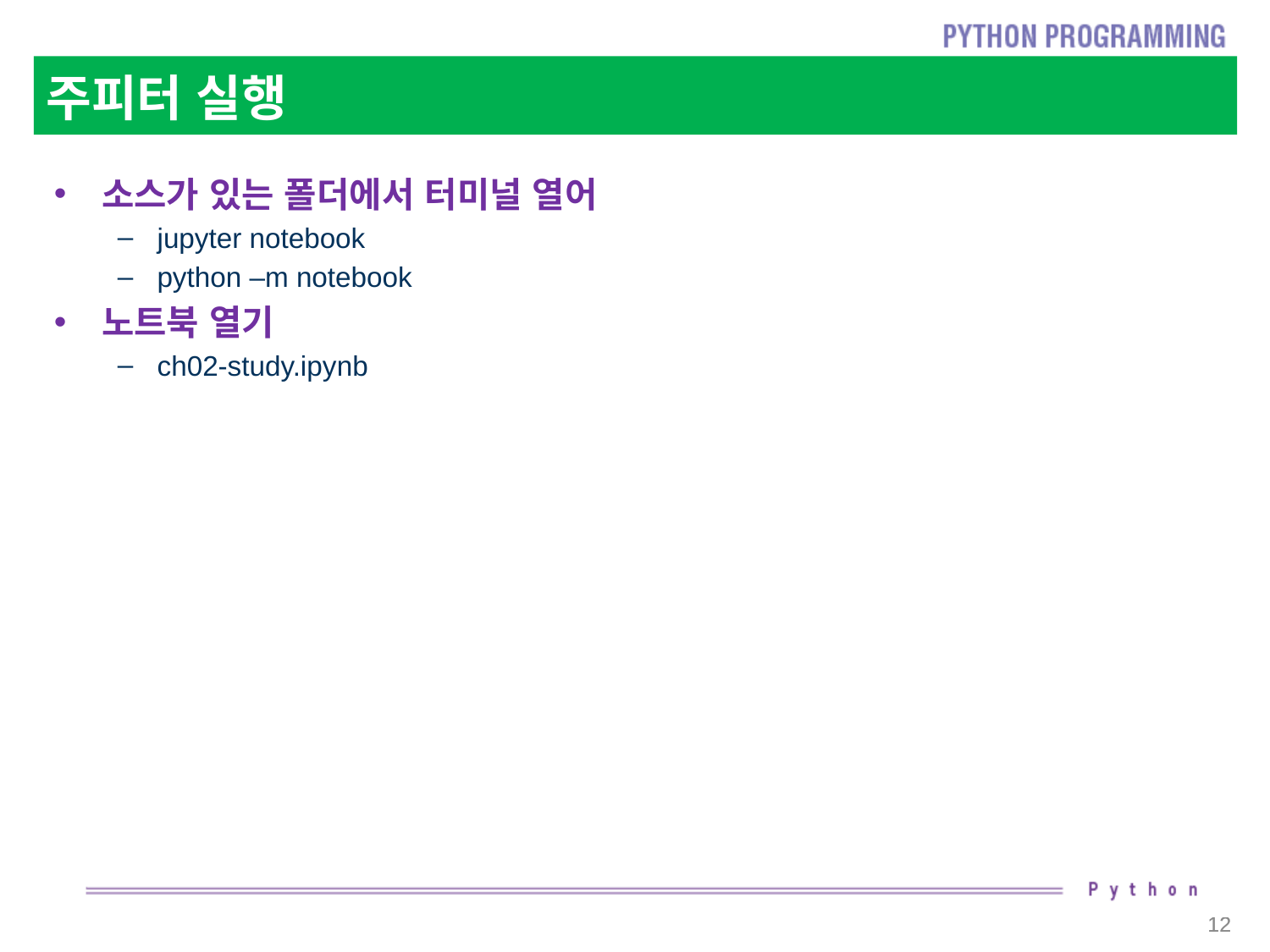

# 주피터 실행
소스가 있는 폴더에서 터미널 열어
jupyter notebook
python –m notebook
노트북 열기
ch02-study.ipynb

12